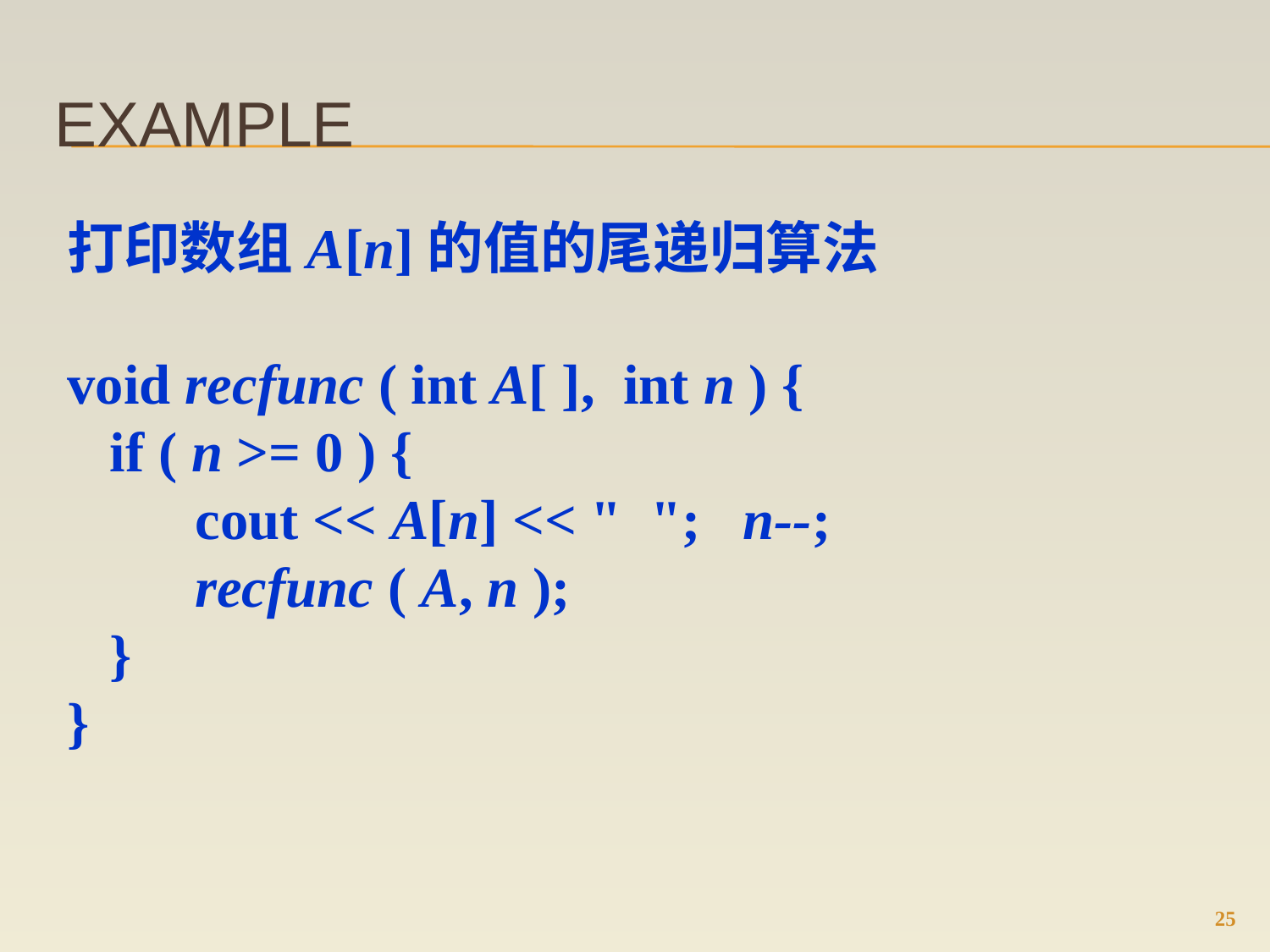

# example
打印数组A[n]的值的尾递归算法

void recfunc ( int A[ ],  int n ) {
   if ( n >= 0 ) {
         cout << A[n] << "  ";   n--;
         recfunc ( A, n );
   }
}
25